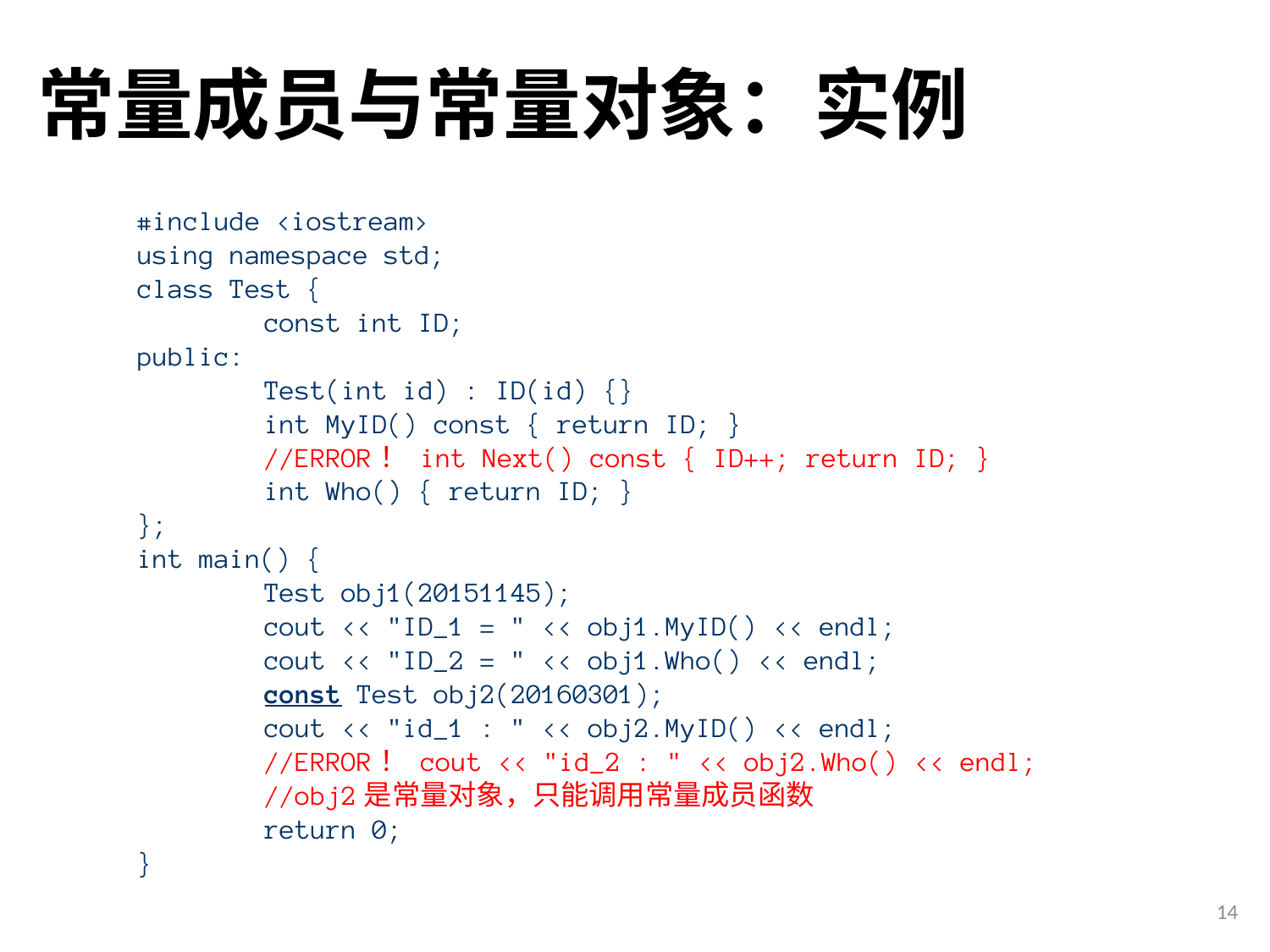

# 常量成员与常量对象：实例
#include <iostream>
using namespace std;
class Test {
	const int ID;
public:
	Test(int id) : ID(id) {}
	int MyID() const { return ID; }
	//ERROR！ int Next() const { ID++; return ID; }
	int Who() { return ID; }
};
int main() {
	Test obj1(20151145);
	cout << "ID_1 = " << obj1.MyID() << endl;
	cout << "ID_2 = " << obj1.Who() << endl;
	const Test obj2(20160301);
	cout << "id_1 : " << obj2.MyID() << endl;
	//ERROR！ cout << "id_2 : " << obj2.Who() << endl;
	//obj2是常量对象，只能调用常量成员函数
	return 0;
}
14